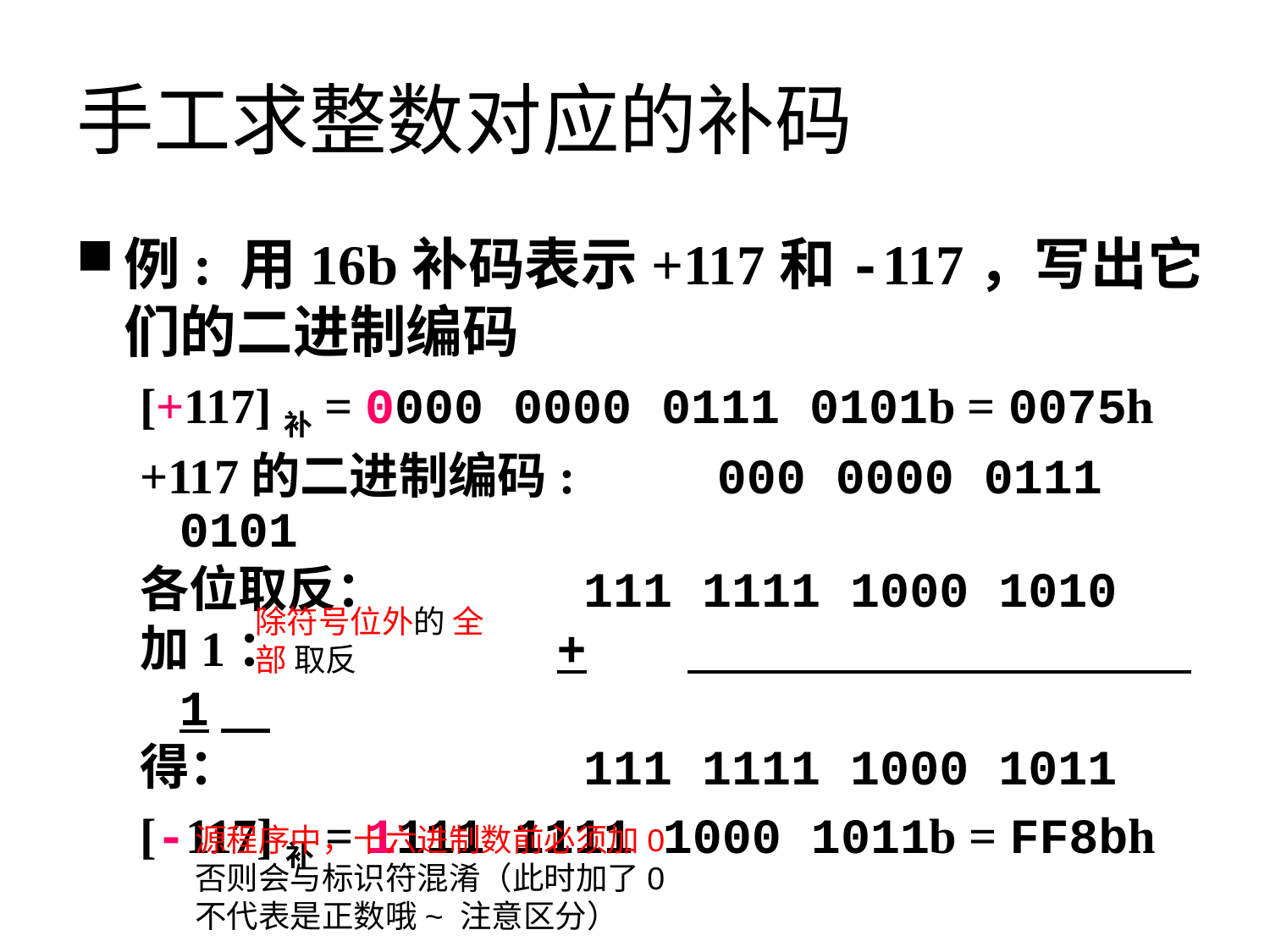

# 手工求整数对应的补码
例: 用16b补码表示+117和-117，写出它们的二进制编码
[+117]补= 0000 0000 0111 0101b = 0075h
+117的二进制编码:	 000 0000 0111 0101
各位取反：               	 111 1111 1000 1010
加1：                       +	                  1
得：			 111 1111 1000 1011
[-117]补= 1111 1111 1000 1011b = FF8bh

除符号位外的 全部 取反
源程序中，十六进制数前必须加0 否则会与标识符混淆（此时加了0不代表是正数哦~ 注意区分）